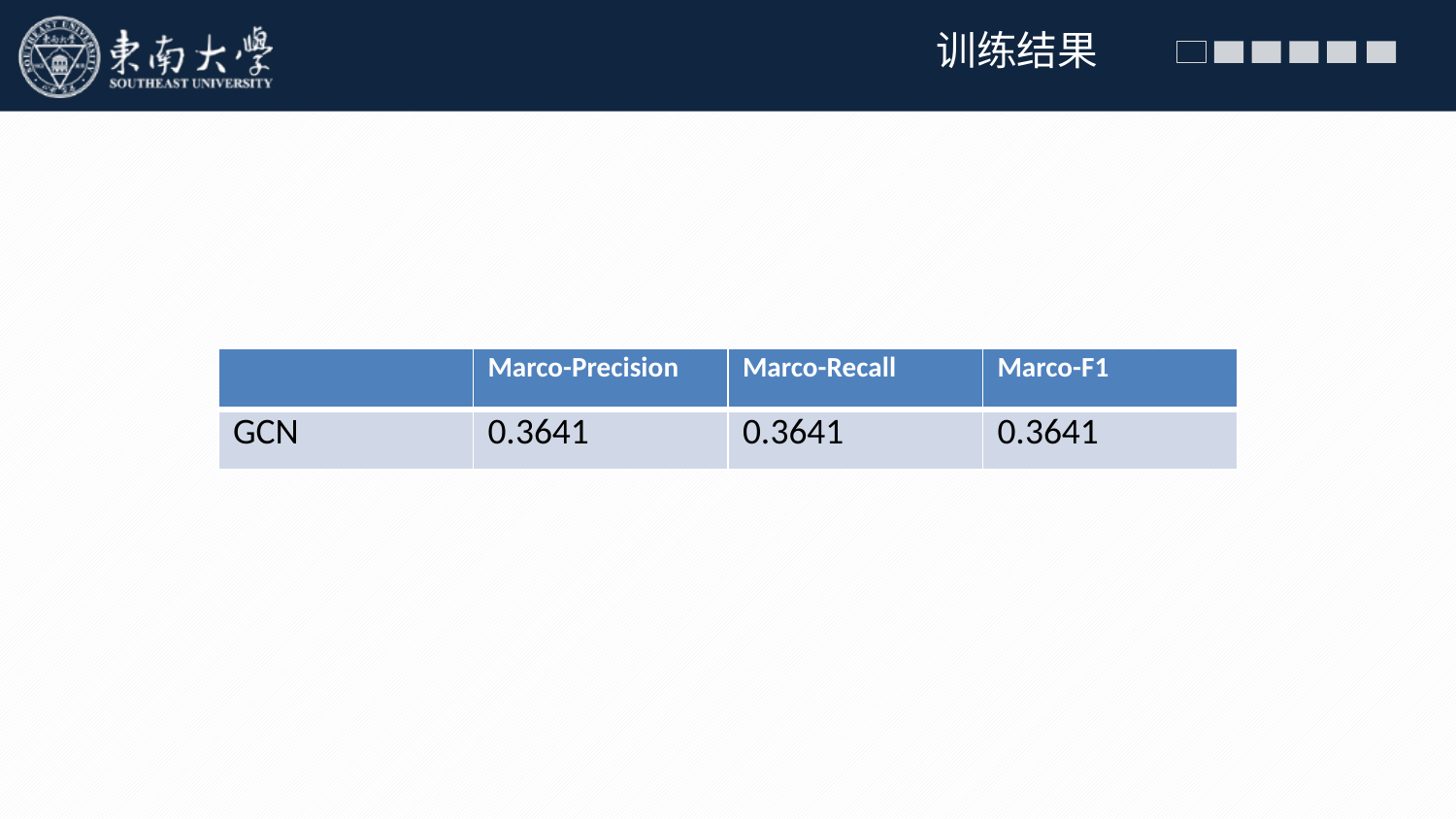

训练结果
|  | Marco-Precision | Marco-Recall | Marco-F1 |
| --- | --- | --- | --- |
| GCN | 0.3641 | 0.3641 | 0.3641 |